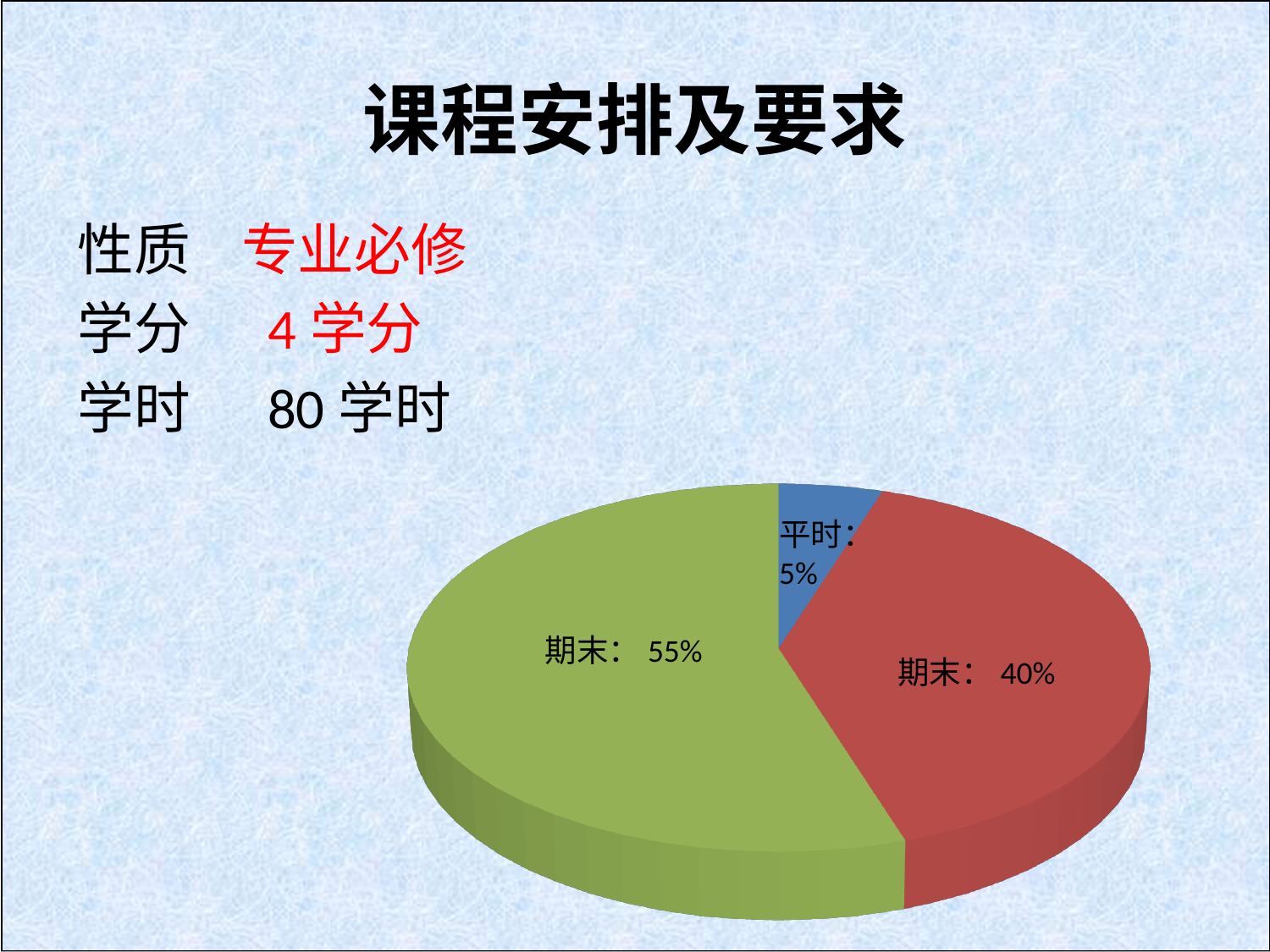

# 课程安排及要求
性质    专业必修
学分     4学分
学时     80学时

[unsupported chart]

平时：
5%
期末：55%
期末：40%